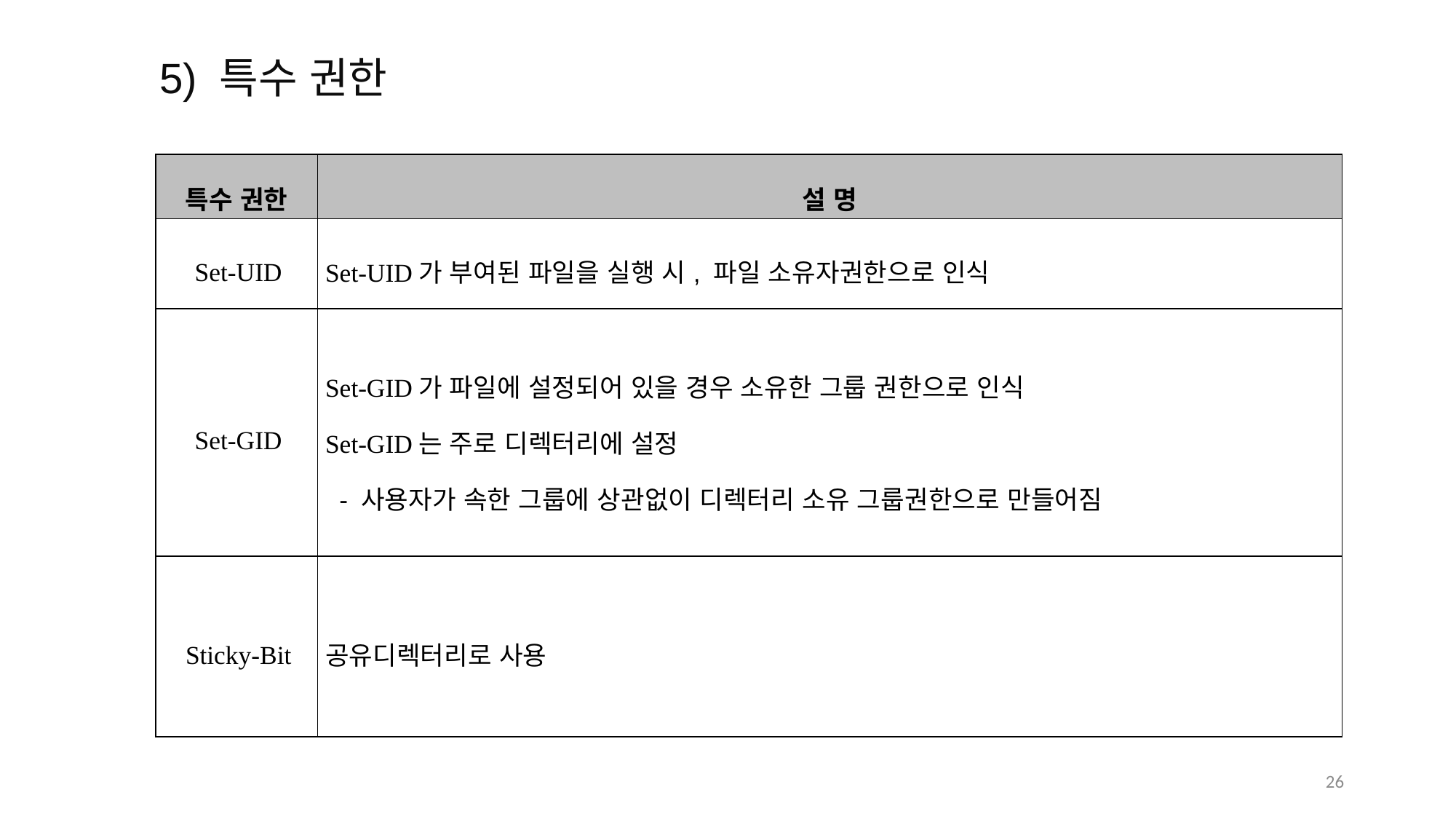

5) 특수 권한
| 특수 권한 | 설 명 |
| --- | --- |
| Set-UID | Set-UID가 부여된 파일을 실행 시, 파일 소유자권한으로 인식 |
| Set-GID | Set-GID가 파일에 설정되어 있을 경우 소유한 그룹 권한으로 인식 Set-GID는 주로 디렉터리에 설정 - 사용자가 속한 그룹에 상관없이 디렉터리 소유 그룹권한으로 만들어짐 |
| Sticky-Bit | 공유디렉터리로 사용 |
26